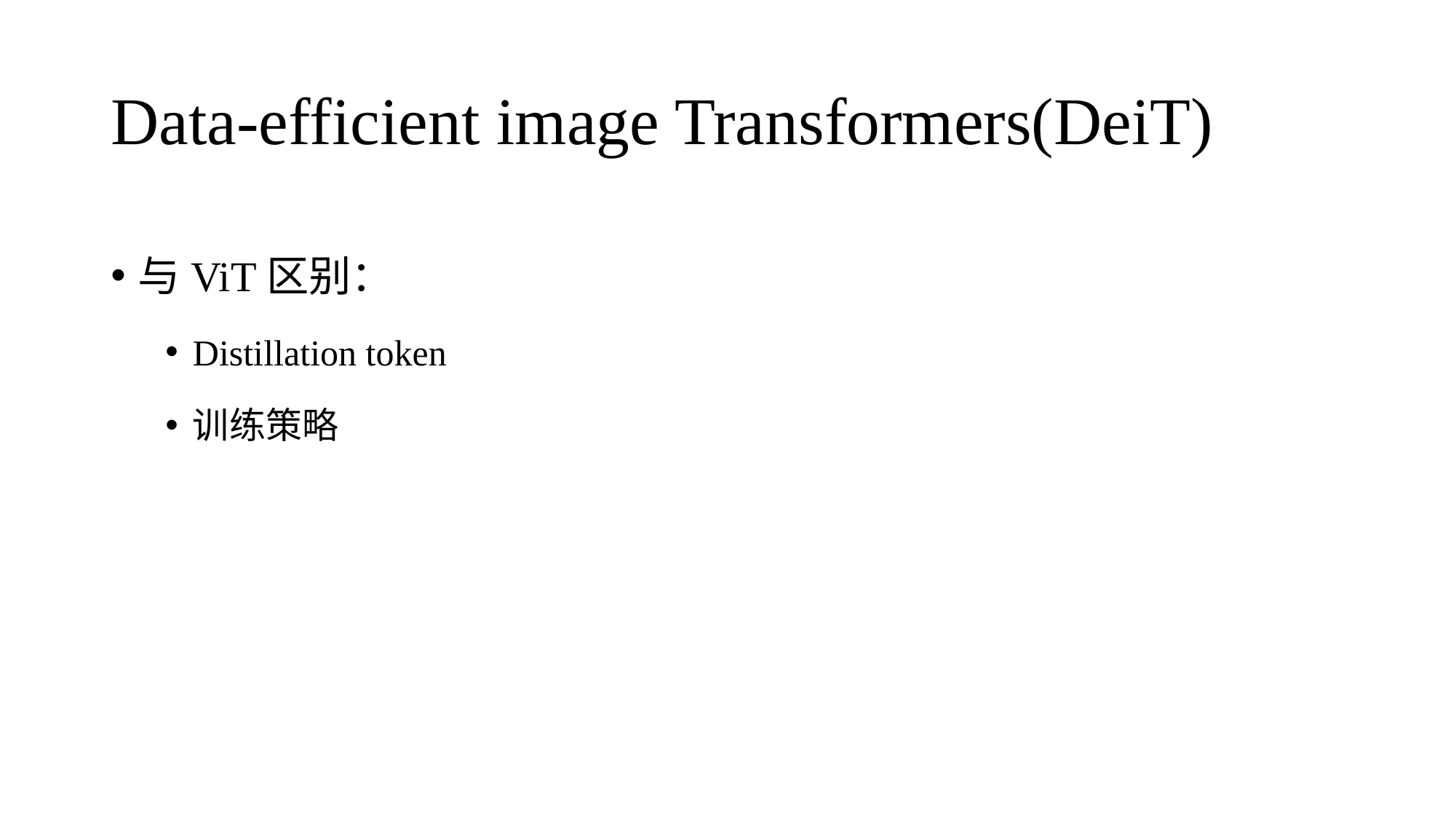

# Data-efficient image Transformers(DeiT)
与ViT区别：
Distillation token
训练策略